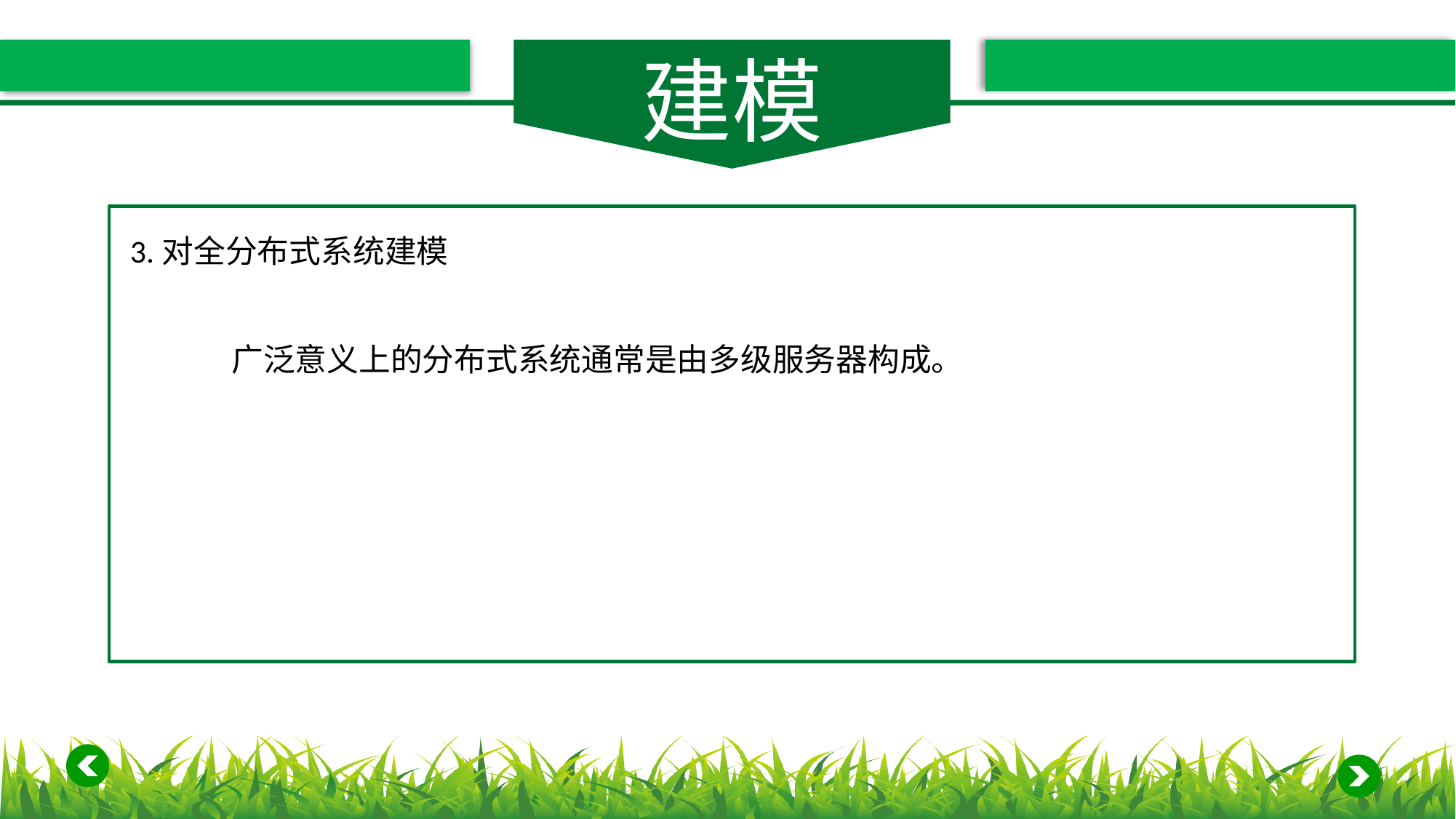

建模

3.对全分布式系统建模
广泛意义上的分布式系统通常是由多级服务器构成。